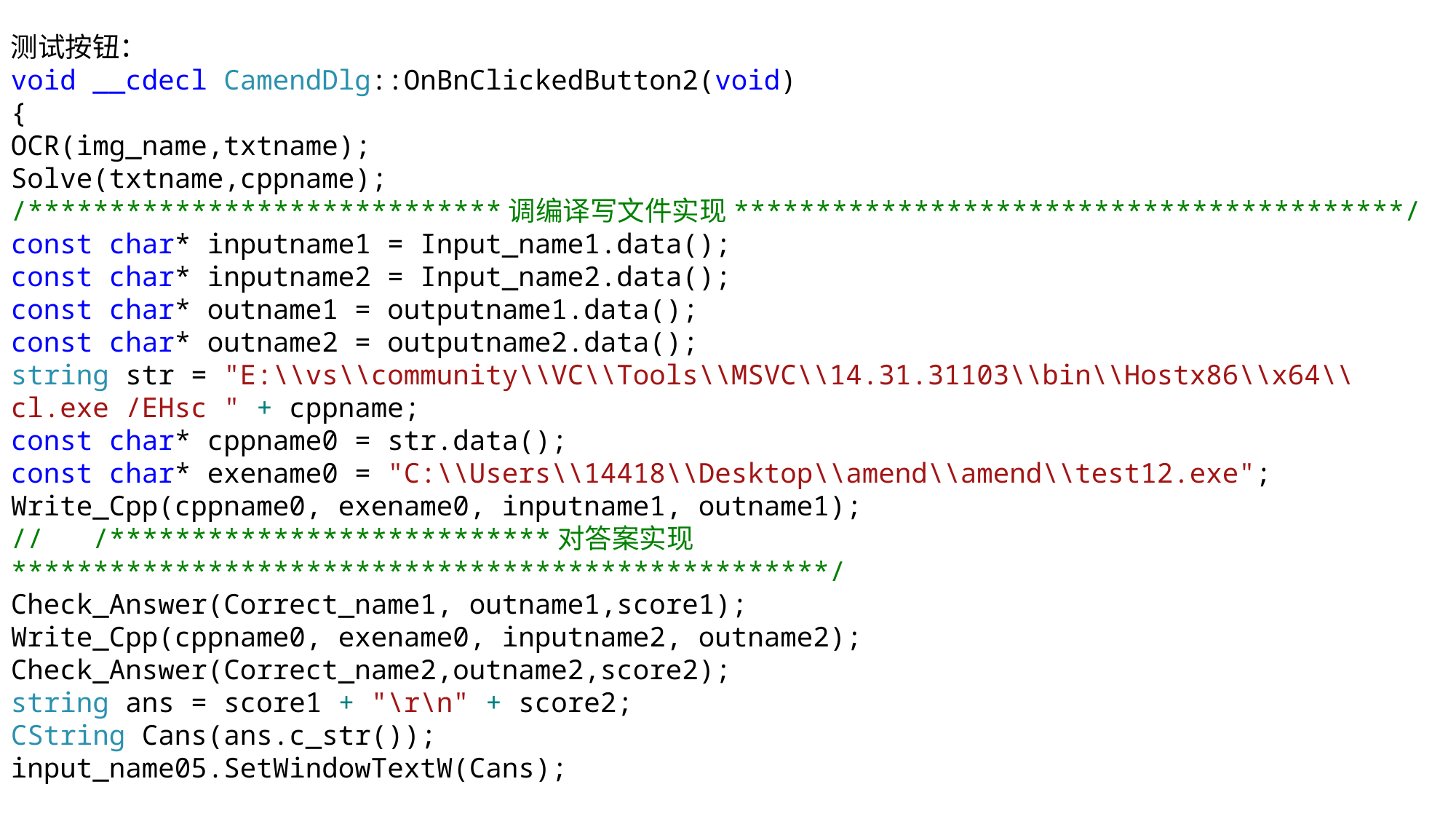

测试按钮：
void __cdecl CamendDlg::OnBnClickedButton2(void)
{
OCR(img_name,txtname);
Solve(txtname,cppname);
/*****************************调编译写文件实现*****************************************/
const char* inputname1 = Input_name1.data();
const char* inputname2 = Input_name2.data();
const char* outname1 = outputname1.data();
const char* outname2 = outputname2.data();
string str = "E:\\vs\\community\\VC\\Tools\\MSVC\\14.31.31103\\bin\\Hostx86\\x64\\cl.exe /EHsc " + cppname;
const char* cppname0 = str.data();
const char* exename0 = "C:\\Users\\14418\\Desktop\\amend\\amend\\test12.exe";
Write_Cpp(cppname0, exename0, inputname1, outname1);
//   /***************************对答案实现**************************************************/
Check_Answer(Correct_name1, outname1,score1);
Write_Cpp(cppname0, exename0, inputname2, outname2);
Check_Answer(Correct_name2,outname2,score2);
string ans = score1 + "\r\n" + score2;
CString Cans(ans.c_str());
input_name05.SetWindowTextW(Cans);

}